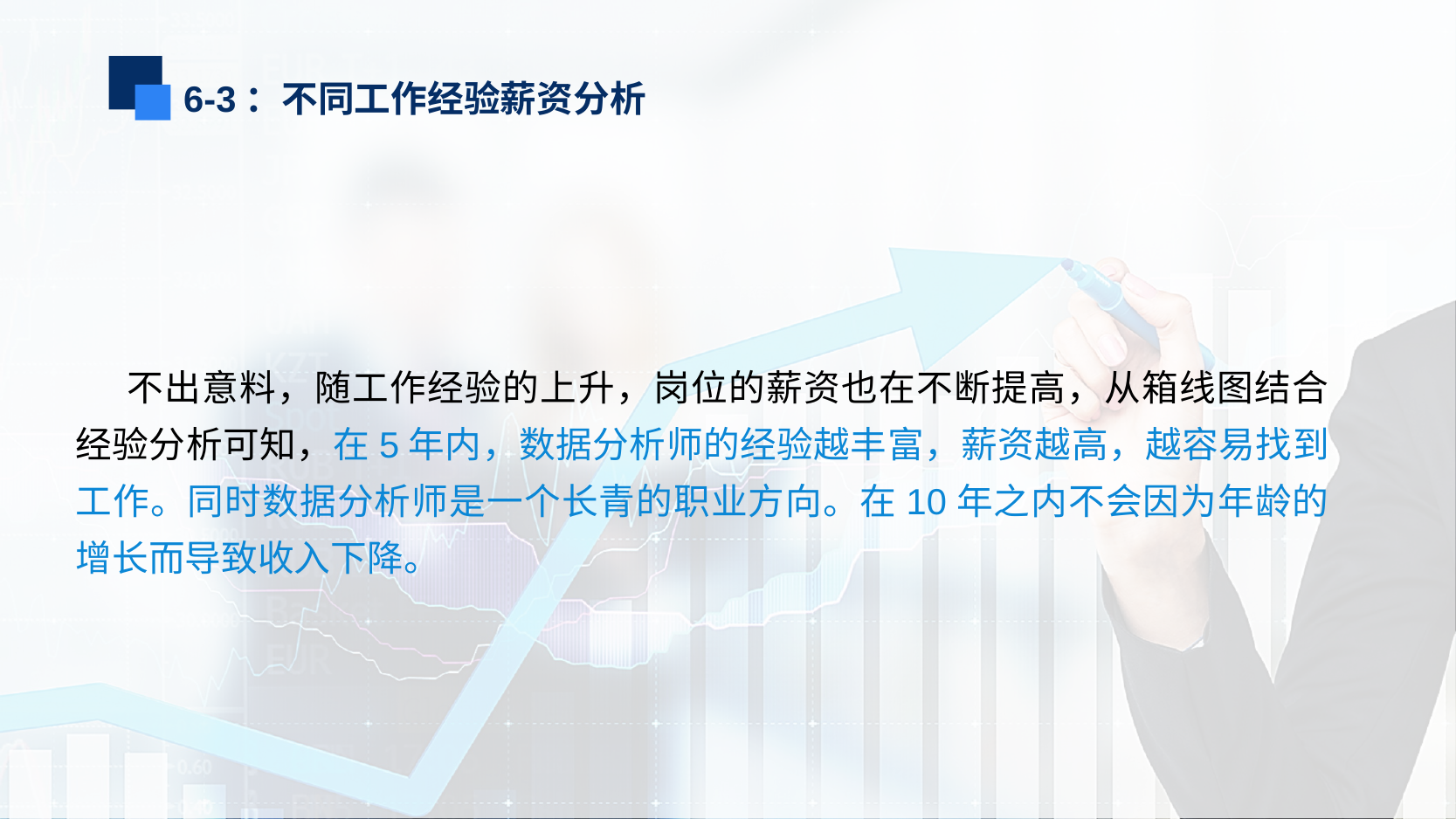

6-3：不同工作经验薪资分析

不出意料，随工作经验的上升，岗位的薪资也在不断提高，从箱线图结合经验分析可知，在5年内，数据分析师的经验越丰富，薪资越高，越容易找到工作。同时数据分析师是一个长青的职业方向。在10年之内不会因为年龄的增长而导致收入下降。